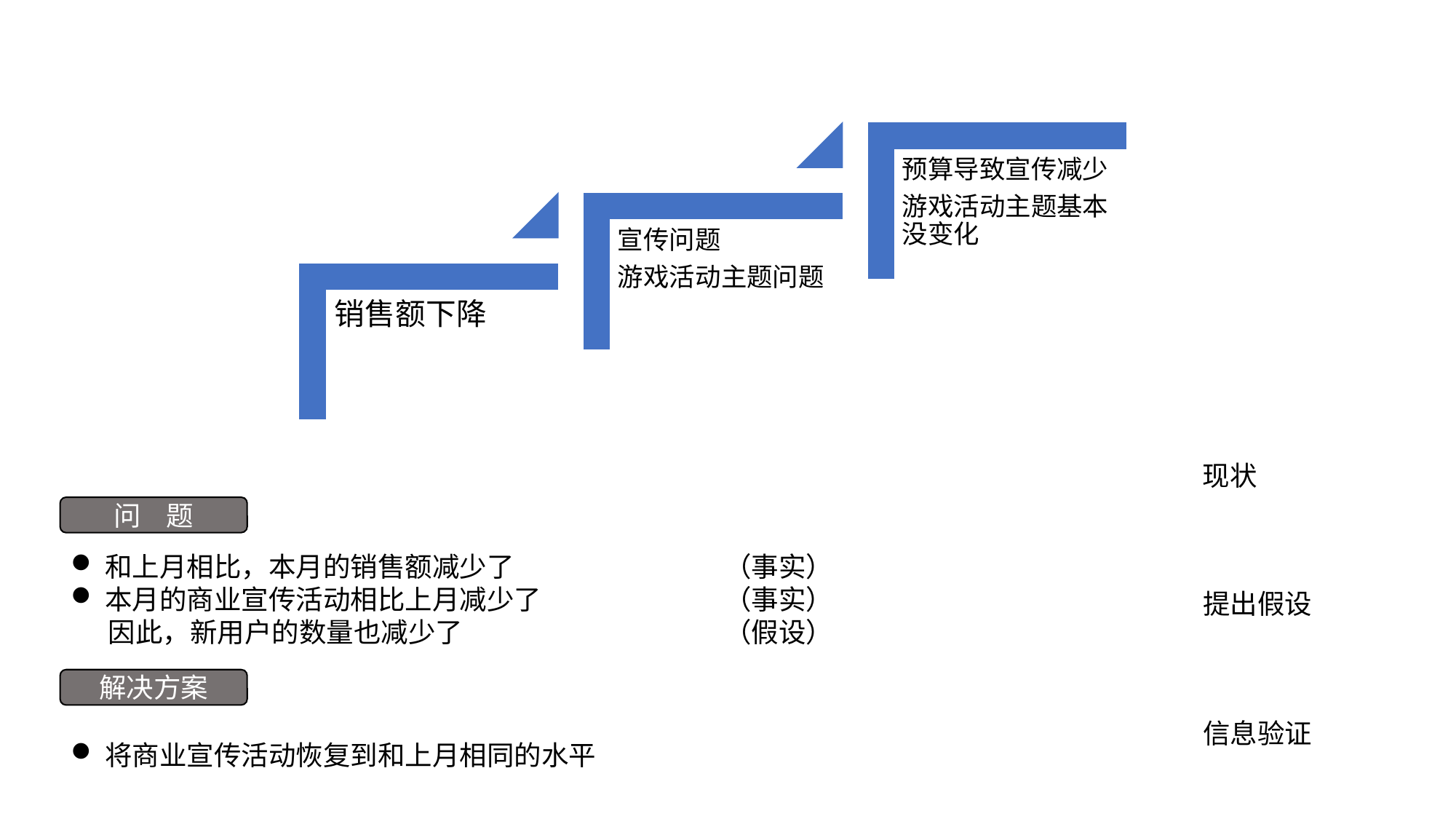

销售额下降
宣传问题
游戏活动主题问题
预算导致宣传减少
游戏活动主题基本没变化

现状
问    题
和上月相比，本月的销售额减少了
本月的商业宣传活动相比上月减少了
     因此，新用户的数量也减少了
（事实）
（事实）
（假设）
提出假设
解决方案
信息验证
将商业宣传活动恢复到和上月相同的水平